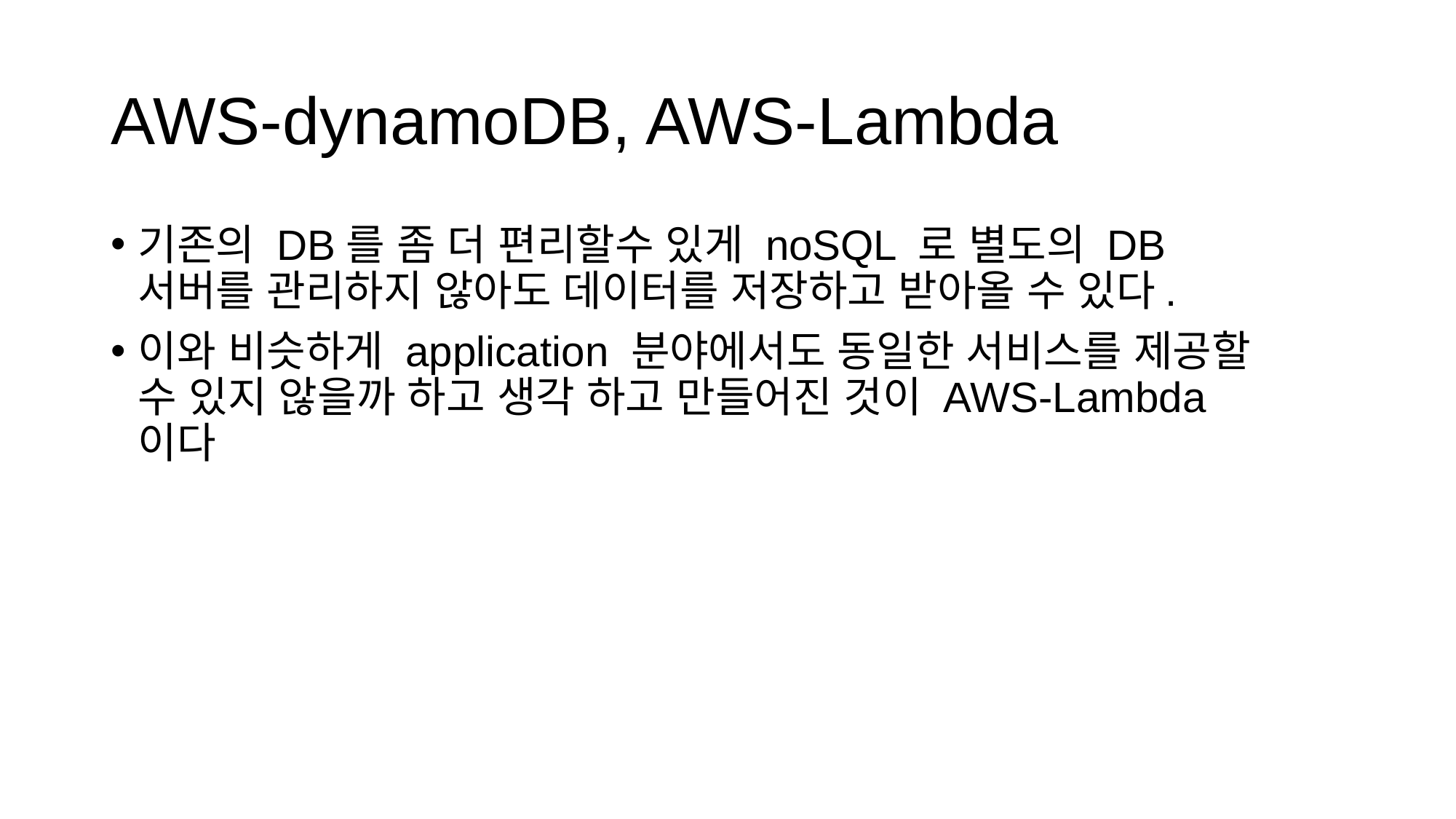

# AWS-dynamoDB, AWS-Lambda
기존의 DB를 좀 더 편리할수 있게 noSQL 로 별도의 DB서버를 관리하지 않아도 데이터를 저장하고 받아올 수 있다.
이와 비슷하게 application 분야에서도 동일한 서비스를 제공할 수 있지 않을까 하고 생각 하고 만들어진 것이 AWS-Lambda이다